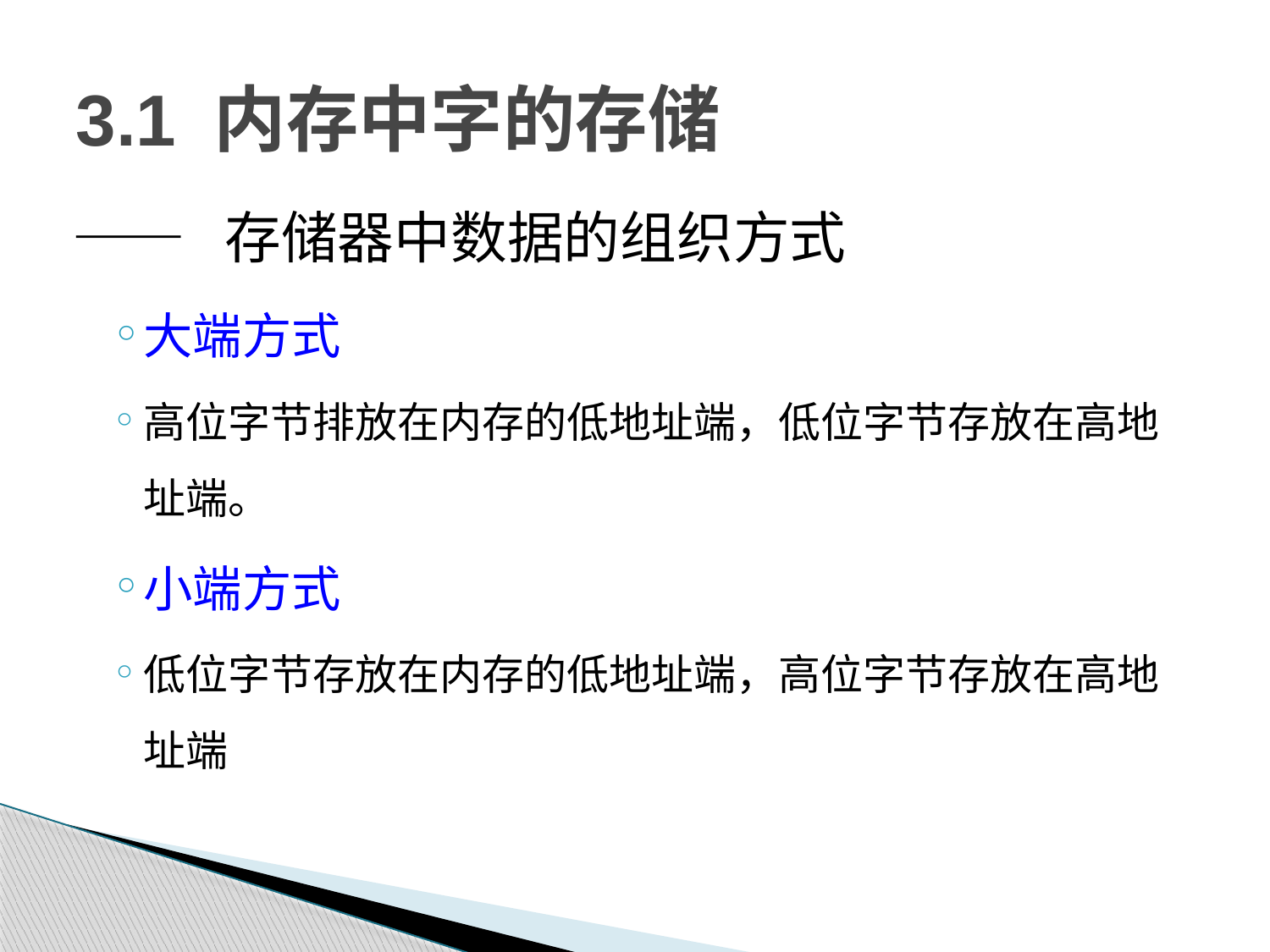

# 3.1 内存中字的存储
——  存储器中数据的组织方式
大端方式
高位字节排放在内存的低地址端，低位字节存放在高地址端。
小端方式
低位字节存放在内存的低地址端，高位字节存放在高地址端